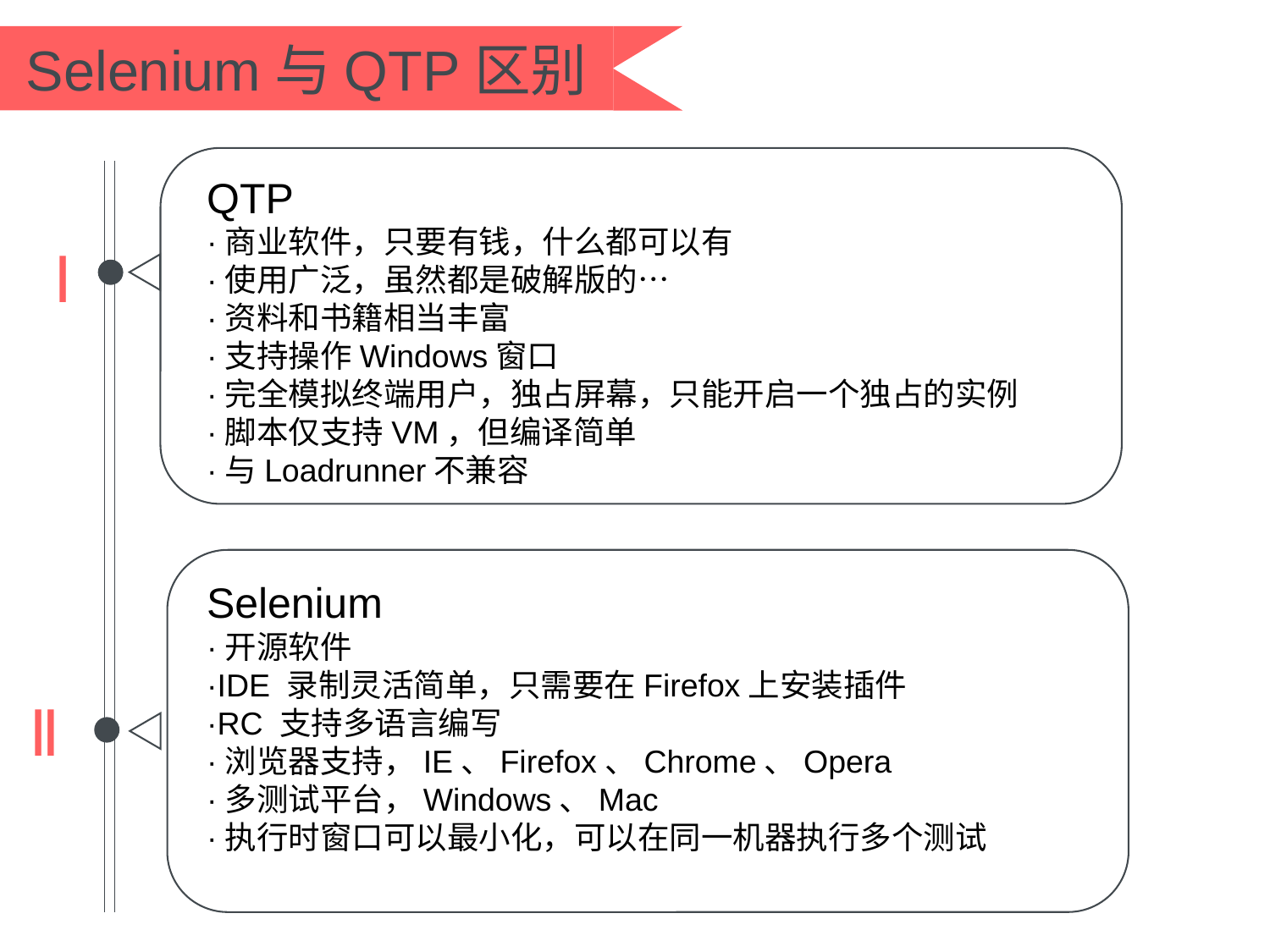

Selenium与QTP区别

QTP
·商业软件，只要有钱，什么都可以有
·使用广泛，虽然都是破解版的…
·资料和书籍相当丰富
·支持操作Windows窗口
·完全模拟终端用户，独占屏幕，只能开启一个独占的实例
·脚本仅支持VM，但编译简单
·与Loadrunner不兼容
Ⅰ

Selenium
·开源软件
·IDE 录制灵活简单，只需要在Firefox上安装插件
·RC 支持多语言编写
·浏览器支持，IE、Firefox、Chrome、Opera
·多测试平台，Windows、Mac
·执行时窗口可以最小化，可以在同一机器执行多个测试
Ⅱ